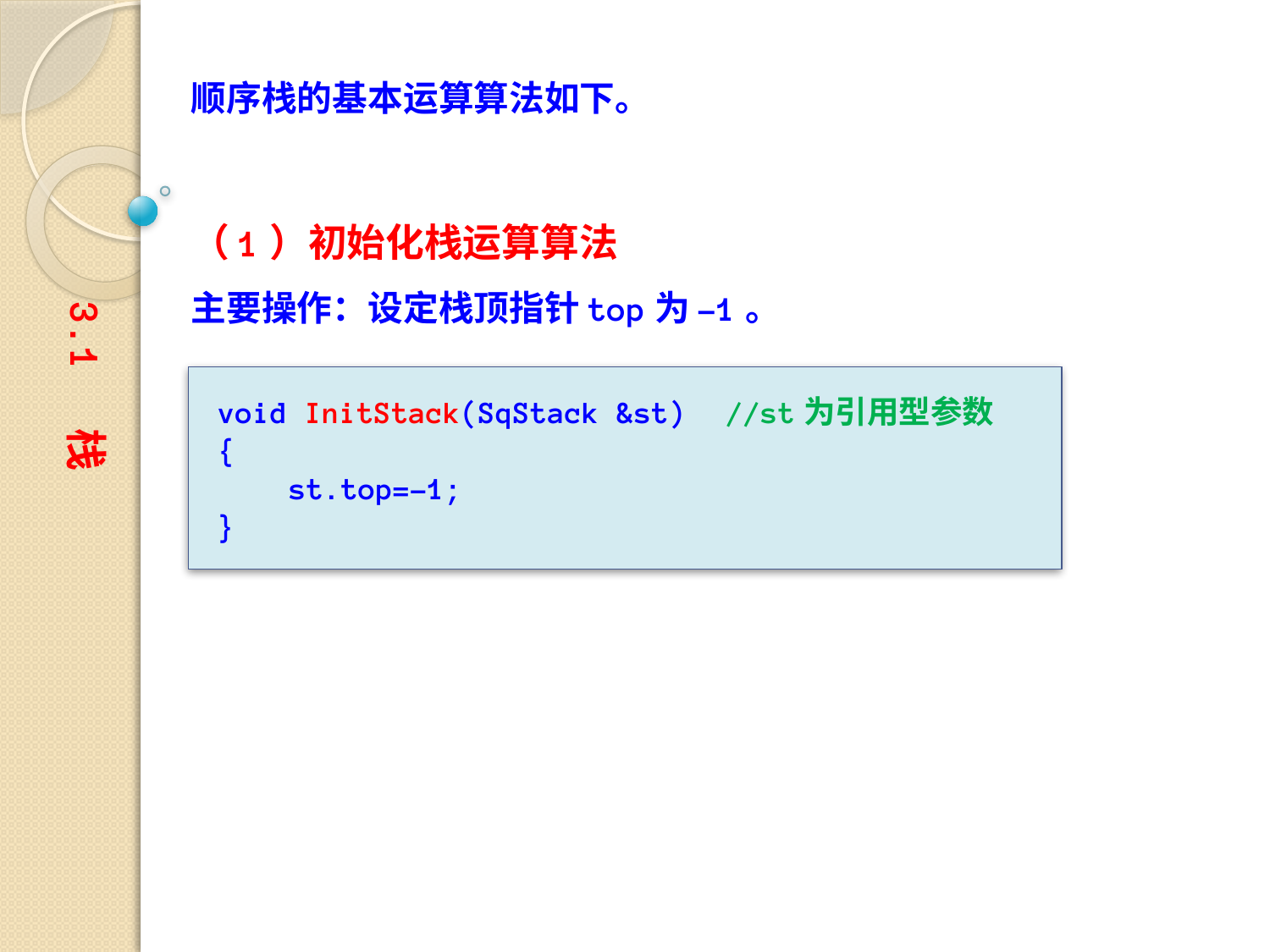

顺序栈的基本运算算法如下。
（1）初始化栈运算算法
主要操作：设定栈顶指针top为-1。
3.1  栈
void InitStack(SqStack &st)	//st为引用型参数
{
　　st.top=-1;
}